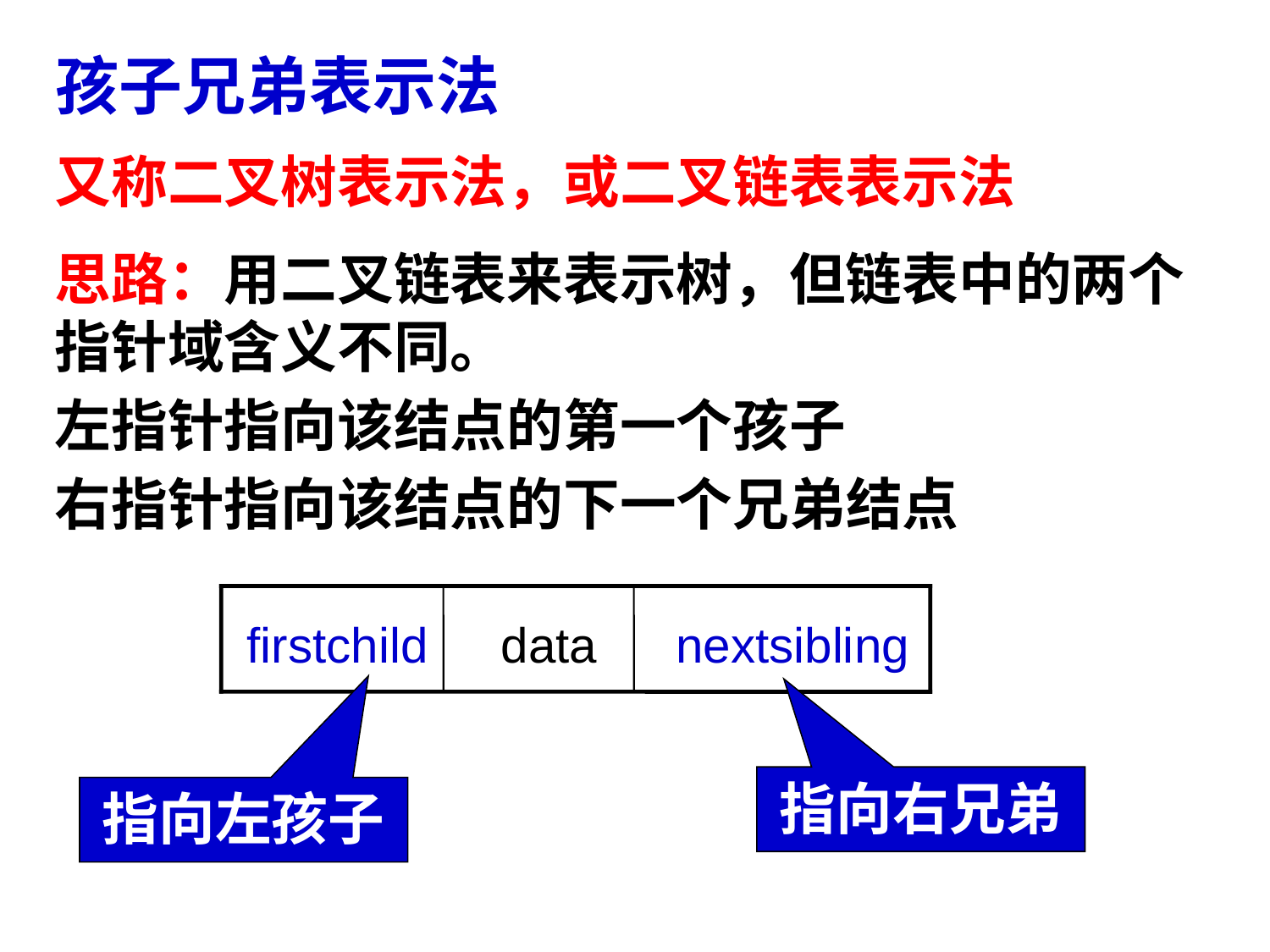

# 孩子兄弟表示法
又称二叉树表示法，或二叉链表表示法
思路：用二叉链表来表示树，但链表中的两个指针域含义不同。
左指针指向该结点的第一个孩子
右指针指向该结点的下一个兄弟结点

firstchild
data
nextsibling

指向右兄弟
指向左孩子